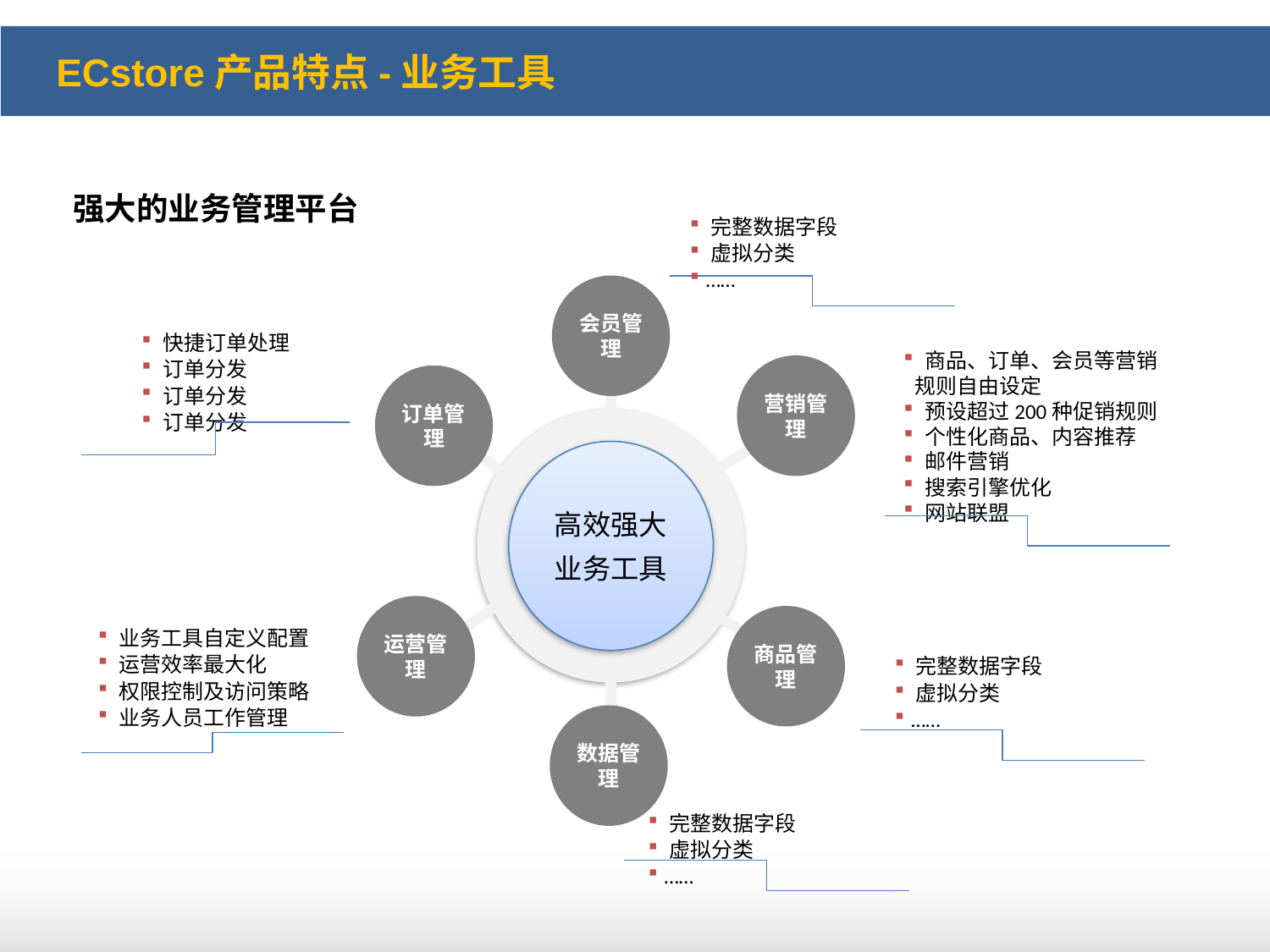

ECstore产品特点-业务工具
强大的业务管理平台
 完整数据字段
 虚拟分类
 ……
会员管理
营销管理
订单管理

高效强大
业务工具
运营管理
商品管理
数据管理
 快捷订单处理
 订单分发
 订单分发
 订单分发
 商品、订单、会员等营销规则自由设定
 预设超过200种促销规则
 个性化商品、内容推荐
 邮件营销
 搜索引擎优化
 网站联盟
 业务工具自定义配置
 运营效率最大化
 权限控制及访问策略
 业务人员工作管理
 完整数据字段
 虚拟分类
 ……
 完整数据字段
 虚拟分类
 ……